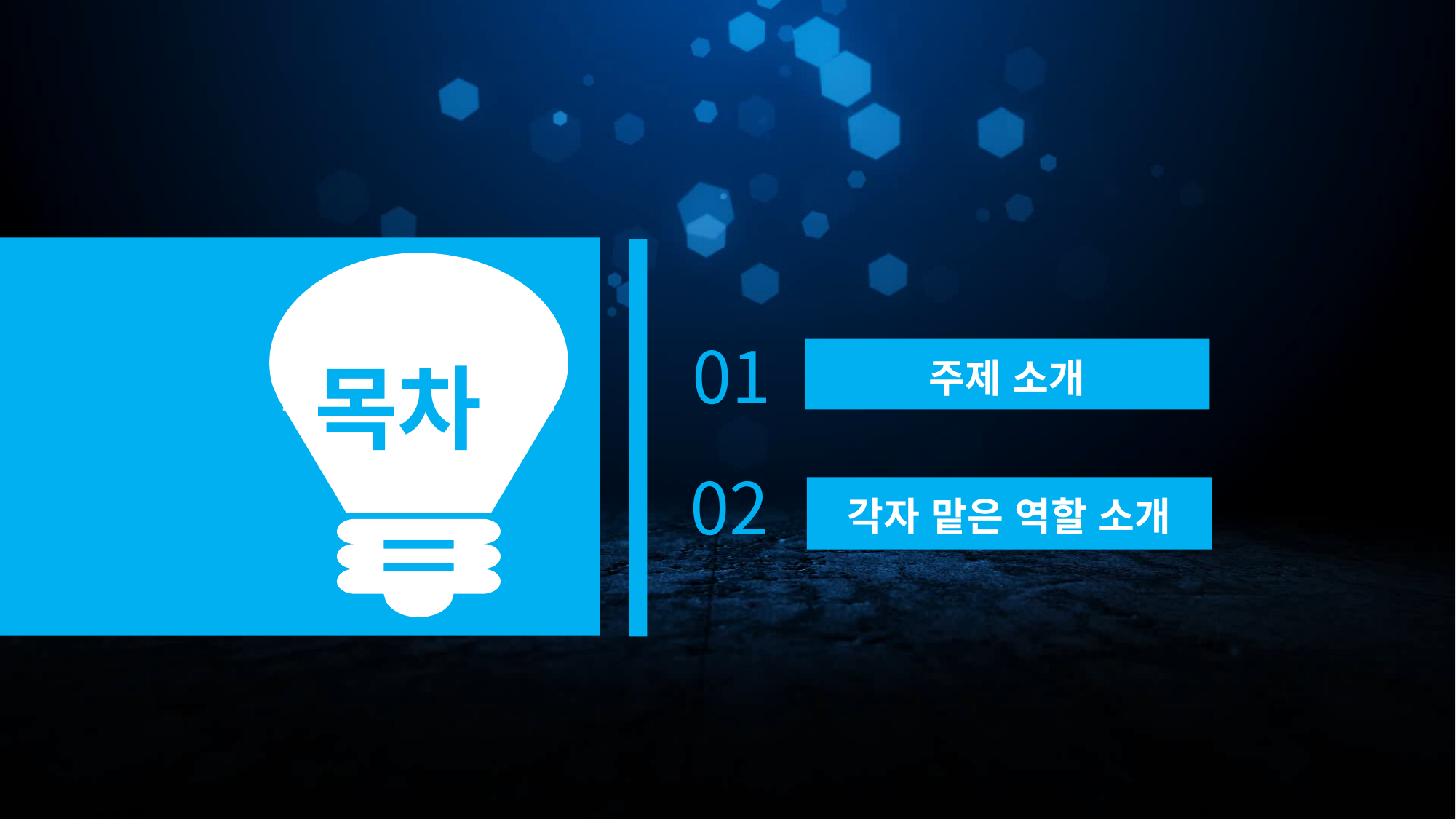

+-+------------------------------------------------------
01
주제 소개
목차
02
각자 맡은 역할 소개